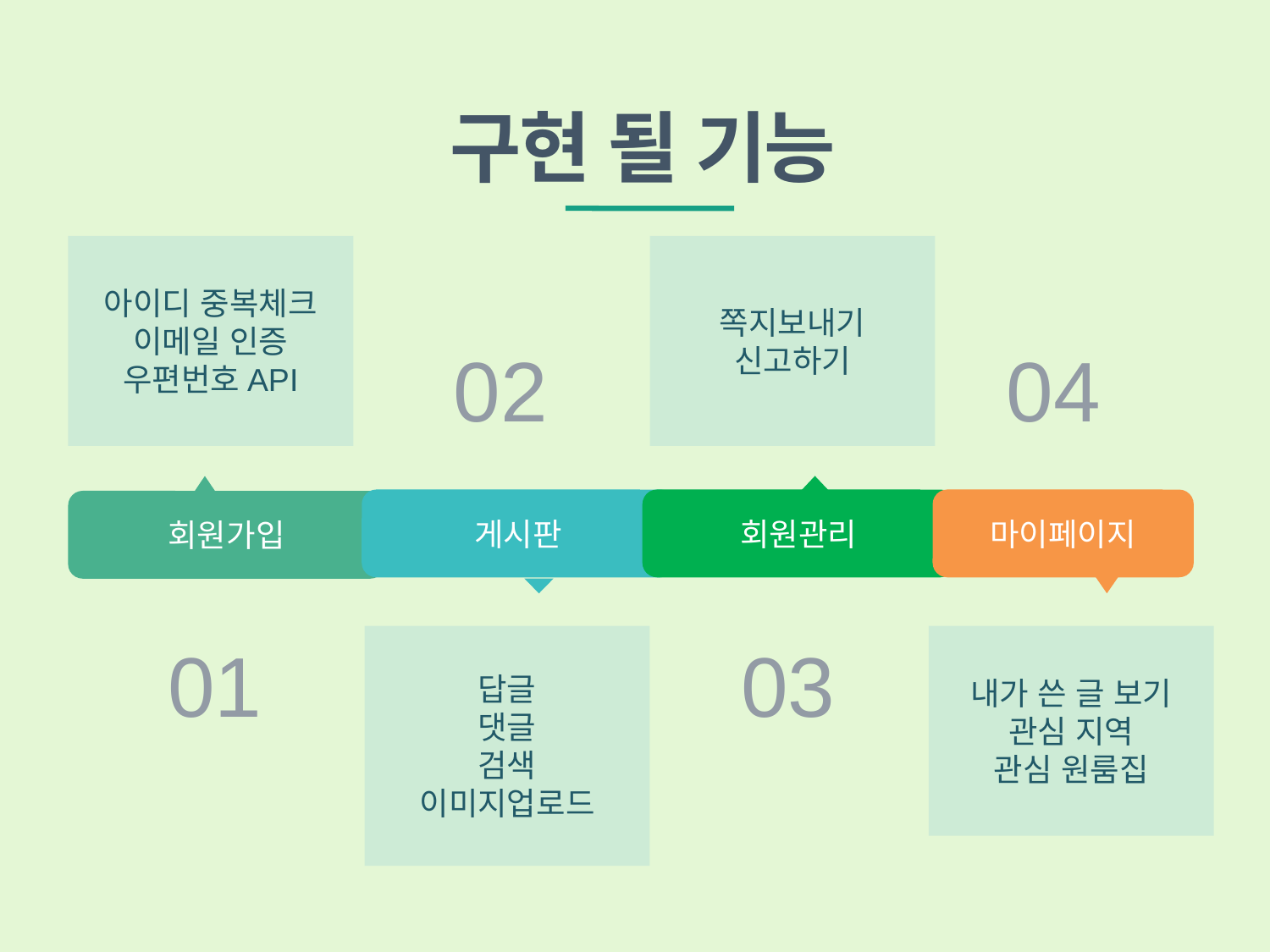

구현 될 기능
아이디 중복체크
이메일 인증
우편번호API
쪽지보내기
신고하기
02
04

회원관리
마이페이지
게시판
회원가입

01
답글
댓글
검색
이미지업로드
03
내가 쓴 글 보기
관심 지역
관심 원룸집